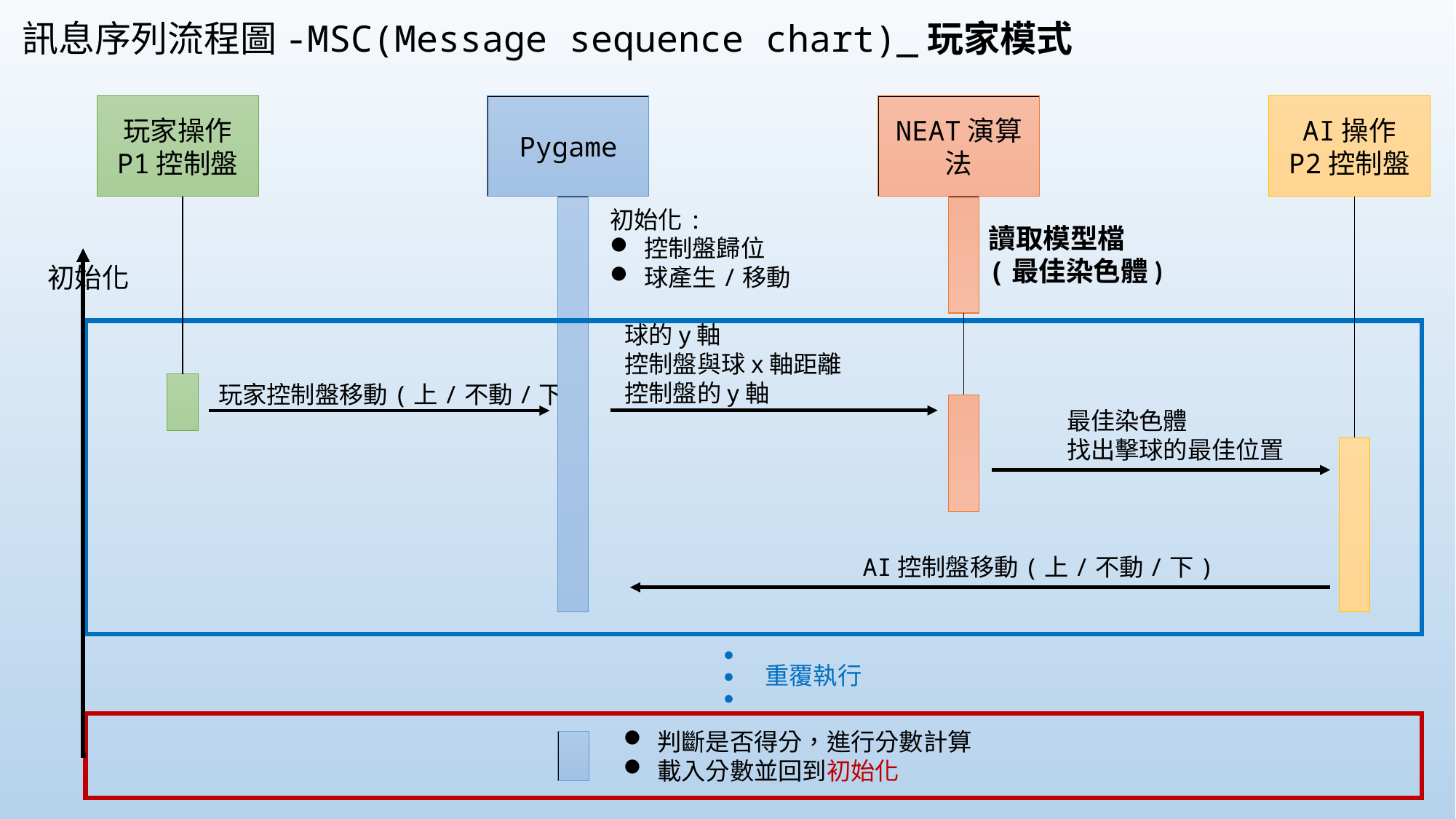

訊息序列流程圖-MSC(Message sequence chart)_玩家模式
玩家操作
P1控制盤

NEAT演算法

AI操作
P2控制盤

Pygame

初始化:
控制盤歸位
球產生/移動
讀取模型檔
(最佳染色體)
初始化
球的y軸
控制盤與球x軸距離
控制盤的y軸

玩家控制盤移動(上/不動/下)
最佳染色體
找出擊球的最佳位置
AI控制盤移動(上/不動/下)
●
●
●
重覆執行

判斷是否得分，進行分數計算
載入分數並回到初始化